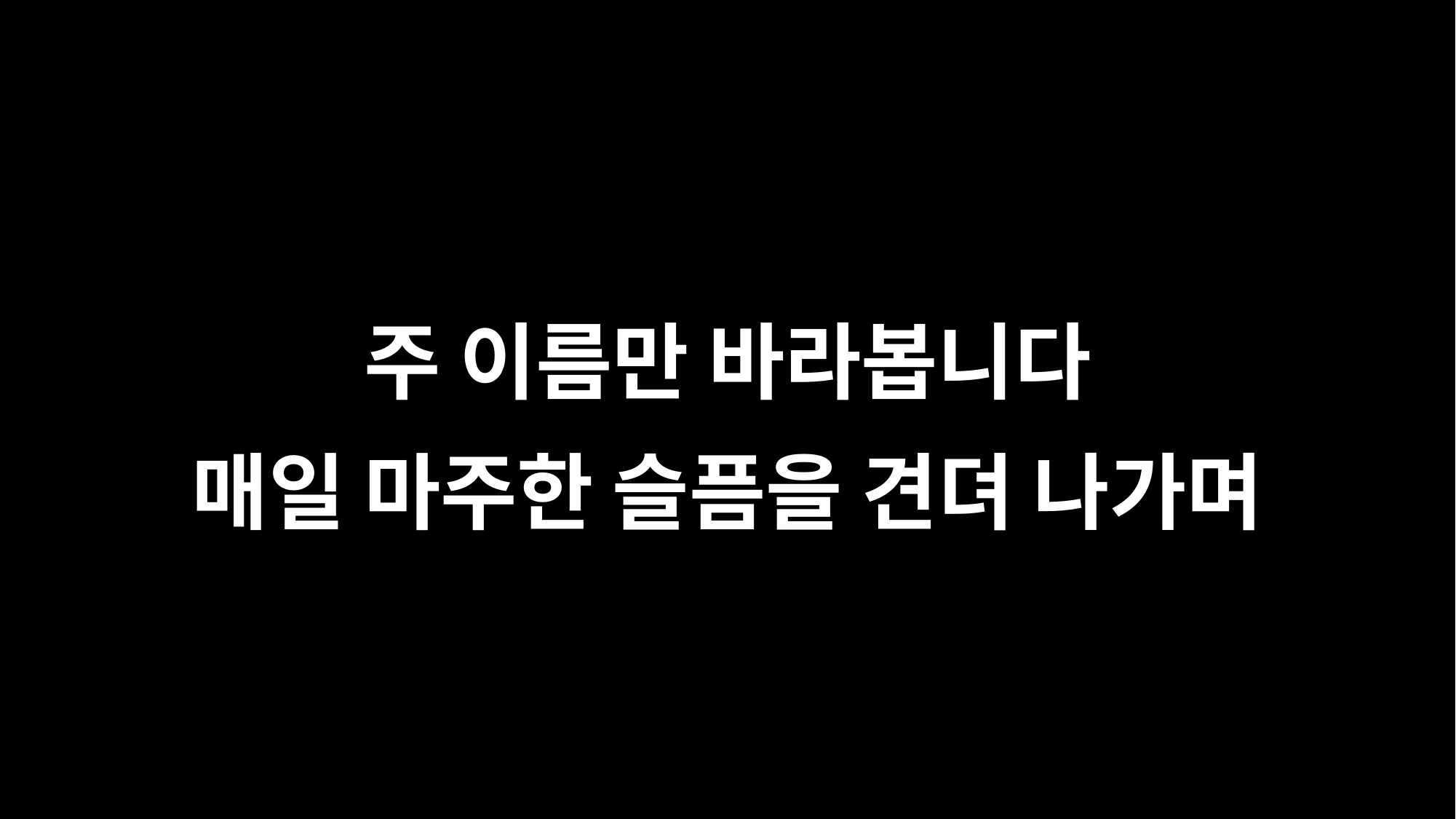

주 이름만 바라봅니다
매일 마주한 슬픔을 견뎌 나가며